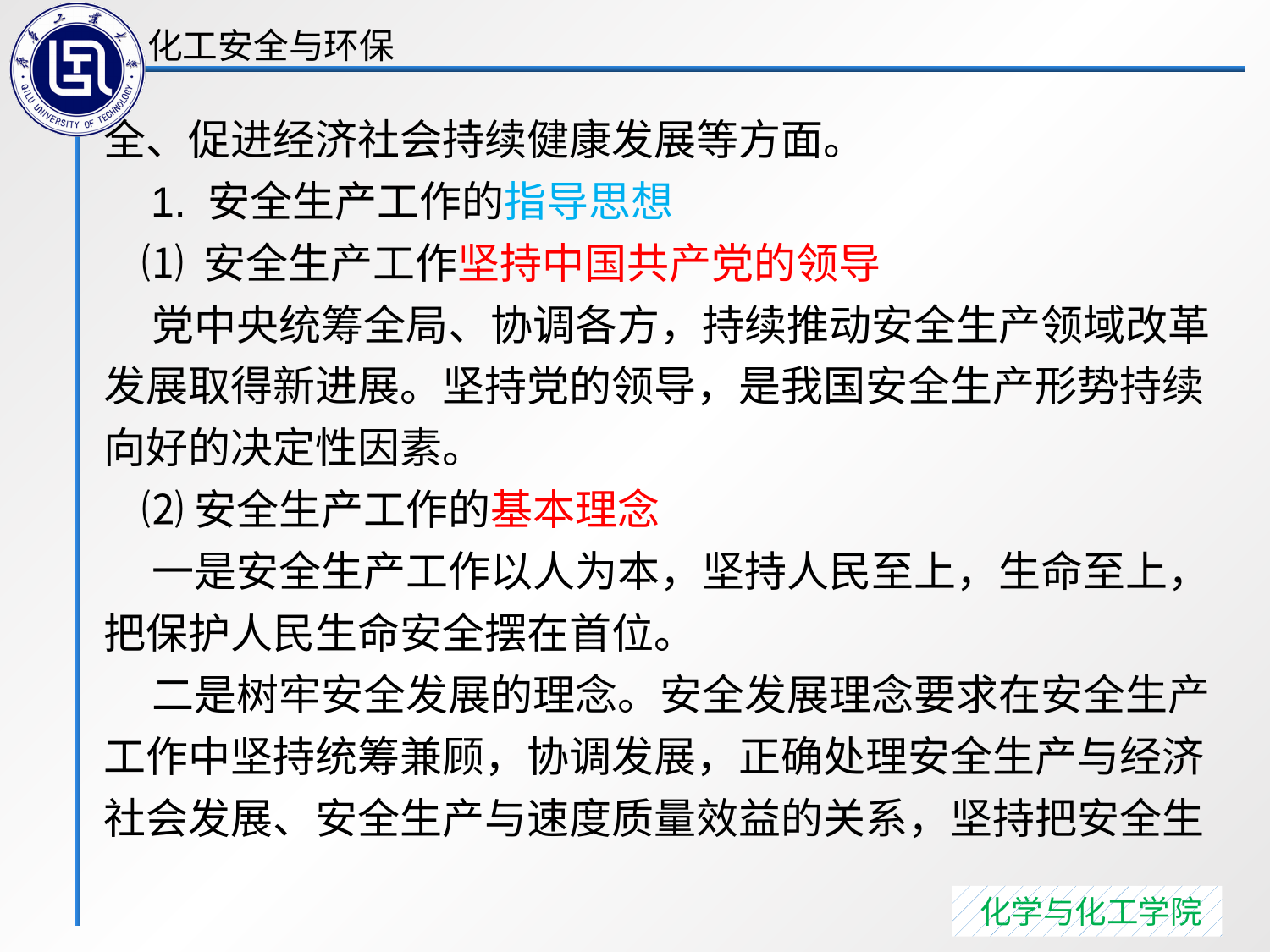

全、促进经济社会持续健康发展等方面。
    1. 安全生产工作的指导思想
    ⑴ 安全生产工作坚持中国共产党的领导
    党中央统筹全局、协调各方，持续推动安全生产领域改革发展取得新进展。坚持党的领导，是我国安全生产形势持续向好的决定性因素。
    ⑵安全生产工作的基本理念
    一是安全生产工作以人为本，坚持人民至上，生命至上，把保护人民生命安全摆在首位。
    二是树牢安全发展的理念。安全发展理念要求在安全生产工作中坚持统筹兼顾，协调发展，正确处理安全生产与经济社会发展、安全生产与速度质量效益的关系，坚持把安全生